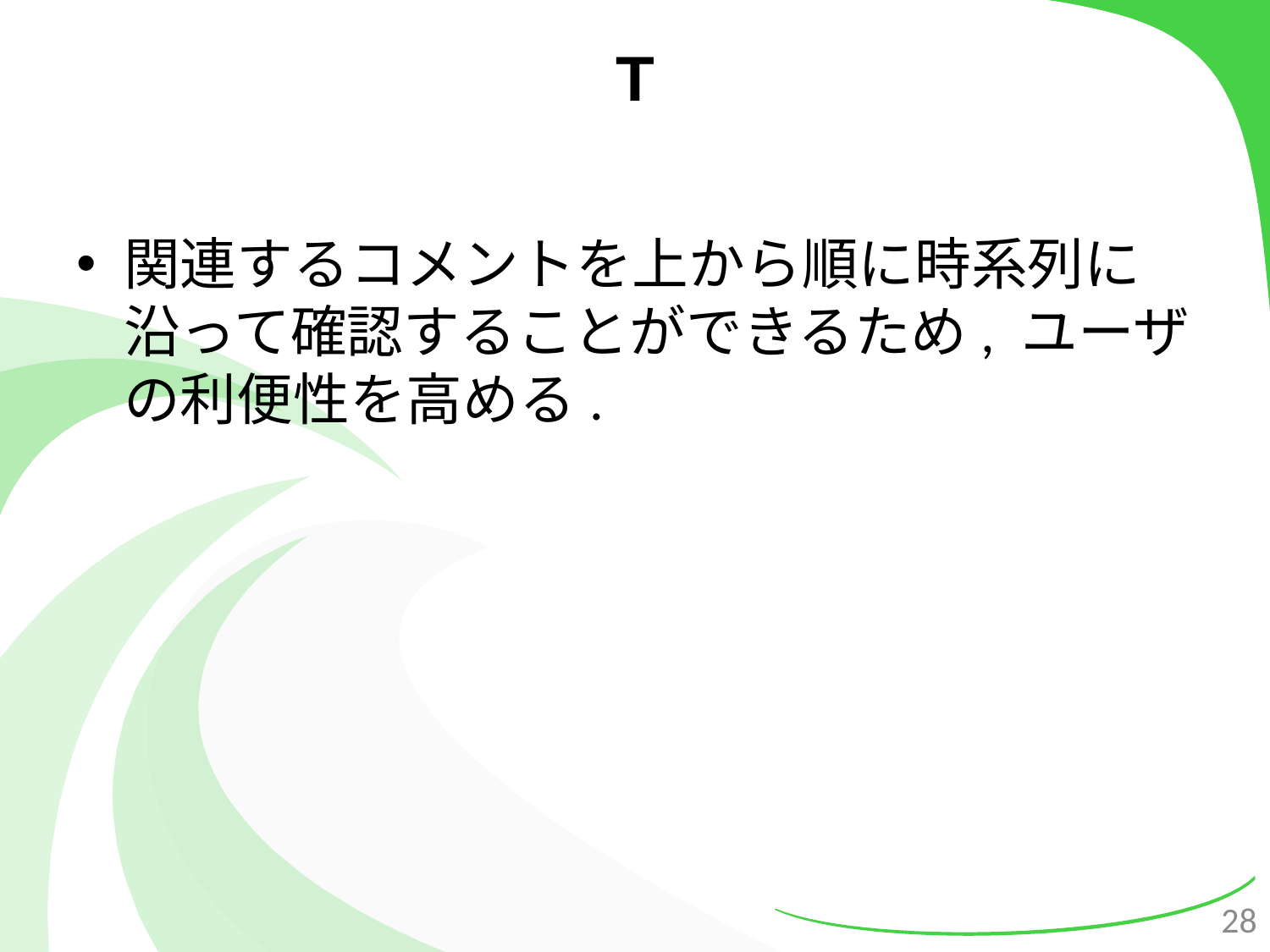

# T
関連するコメントを上から順に時系列に沿って確認することができるため, ユーザの利便性を高める.
28